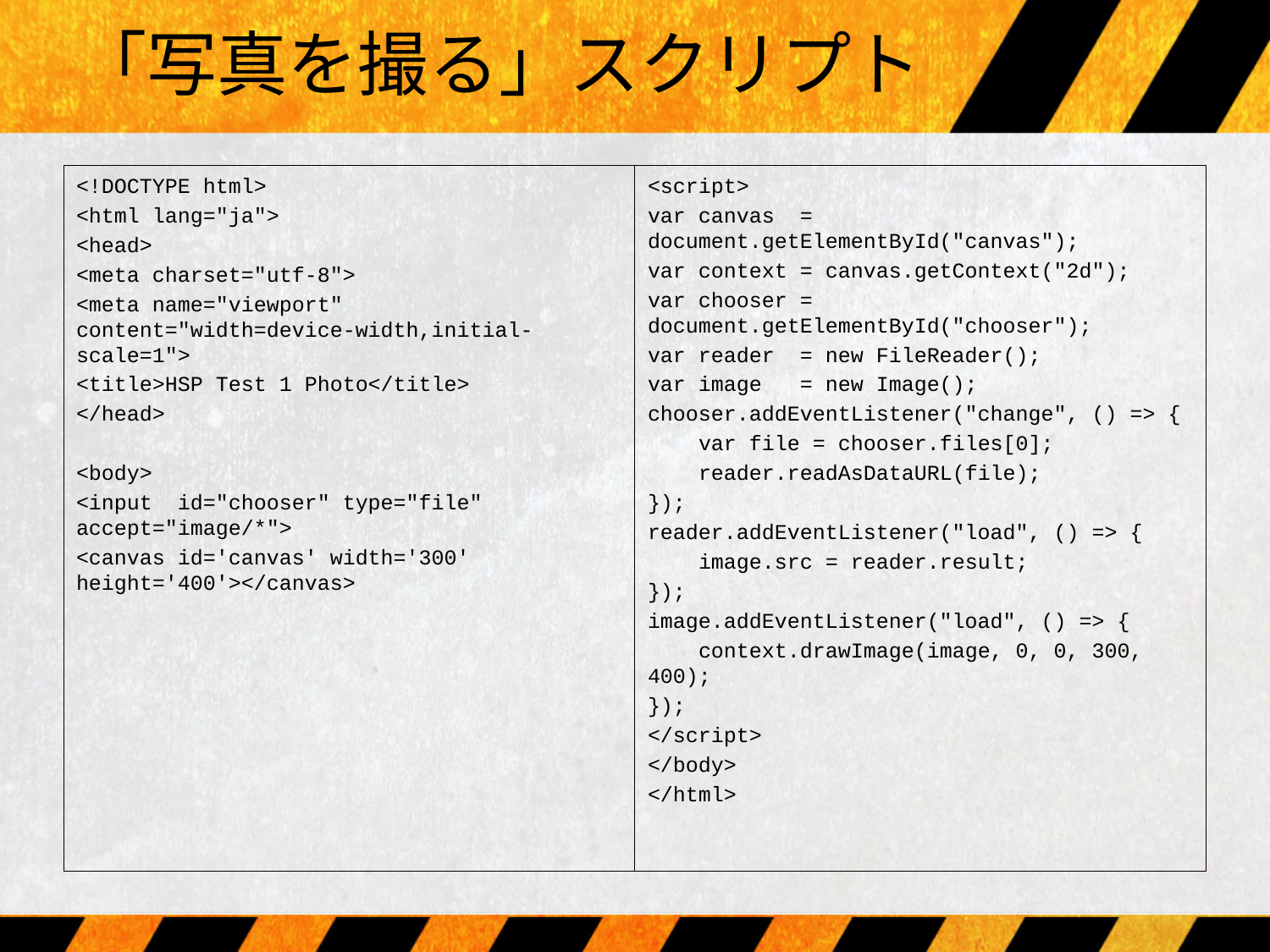

# 「写真を撮る」スクリプト
<!DOCTYPE html>
<html lang="ja">
<head>
<meta charset="utf-8">
<meta name="viewport" content="width=device-width,initial-scale=1">
<title>HSP Test 1 Photo</title>
</head>

<body>
<input  id="chooser" type="file" accept="image/*">
<canvas id='canvas' width='300' height='400'></canvas>

<script>
var canvas  = document.getElementById("canvas");
var context = canvas.getContext("2d");
var chooser = document.getElementById("chooser");
var reader  = new FileReader();
var image   = new Image();
chooser.addEventListener("change", () => {
    var file = chooser.files[0];
    reader.readAsDataURL(file);
});
reader.addEventListener("load", () => {
    image.src = reader.result;
});
image.addEventListener("load", () => {
    context.drawImage(image, 0, 0, 300, 400);
});
</script>
</body>
</html>